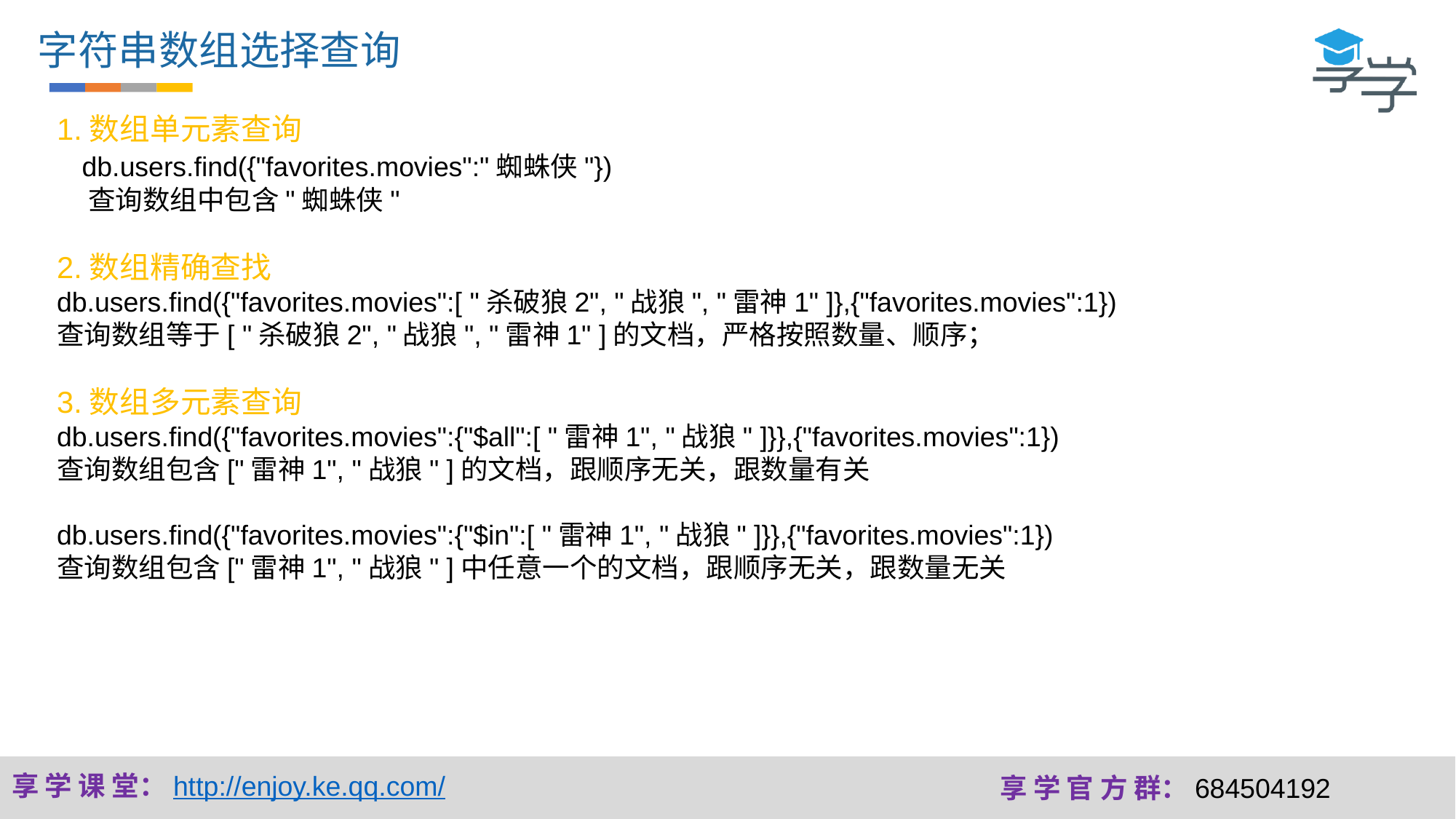

字符串数组选择查询

1.数组单元素查询
   db.users.find({"favorites.movies":"蜘蛛侠"})
    查询数组中包含"蜘蛛侠"

2.数组精确查找
db.users.find({"favorites.movies":[ "杀破狼2", "战狼", "雷神1" ]},{"favorites.movies":1})
查询数组等于[ "杀破狼2", "战狼", "雷神1" ]的文档，严格按照数量、顺序；

3.数组多元素查询
db.users.find({"favorites.movies":{"$all":[ "雷神1", "战狼" ]}},{"favorites.movies":1})
查询数组包含["雷神1", "战狼" ]的文档，跟顺序无关，跟数量有关

db.users.find({"favorites.movies":{"$in":[ "雷神1", "战狼" ]}},{"favorites.movies":1})
查询数组包含["雷神1", "战狼" ]中任意一个的文档，跟顺序无关，跟数量无关